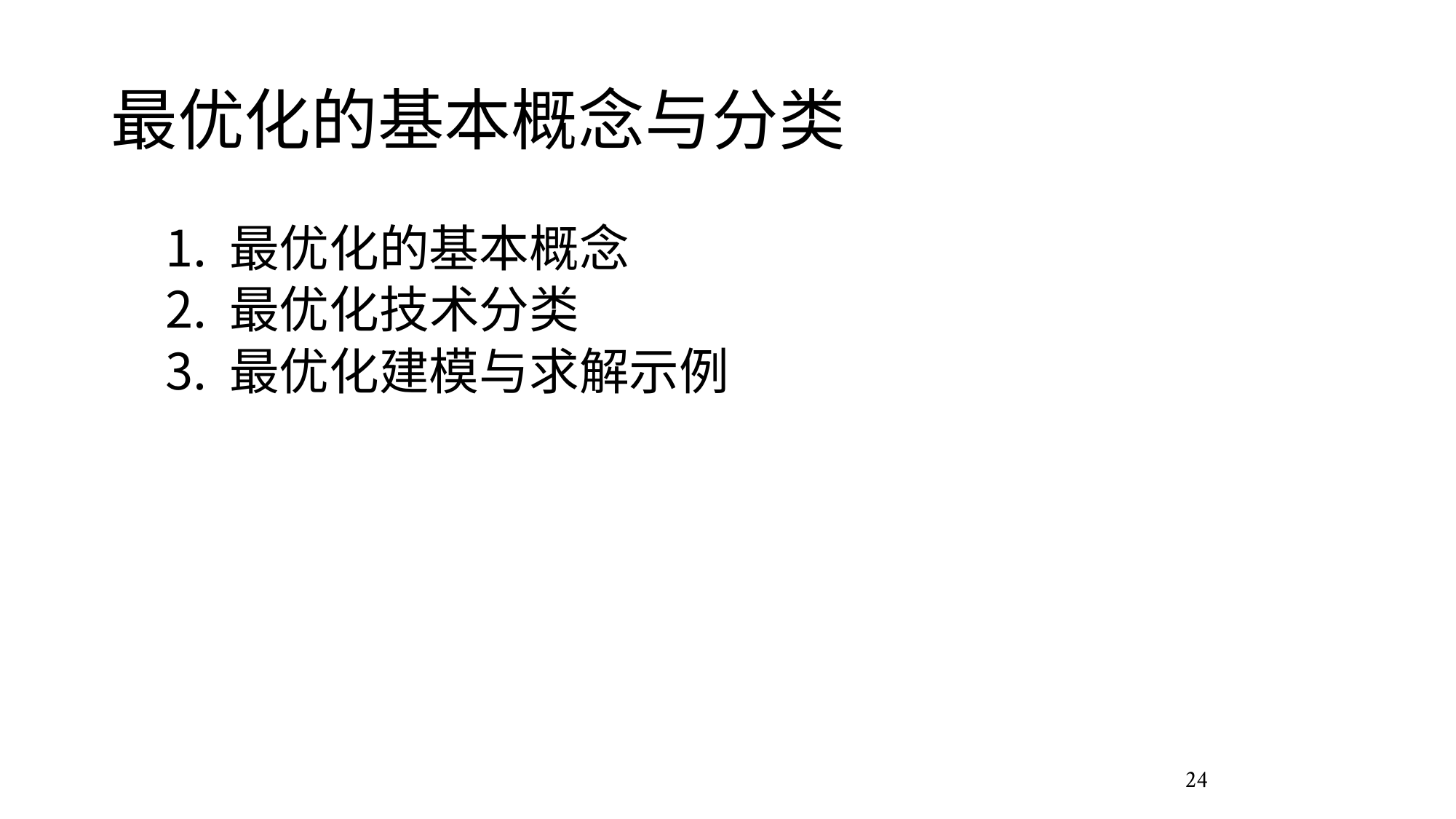

# 最优化的基本概念与分类
最优化的基本概念
最优化技术分类
最优化建模与求解示例

24